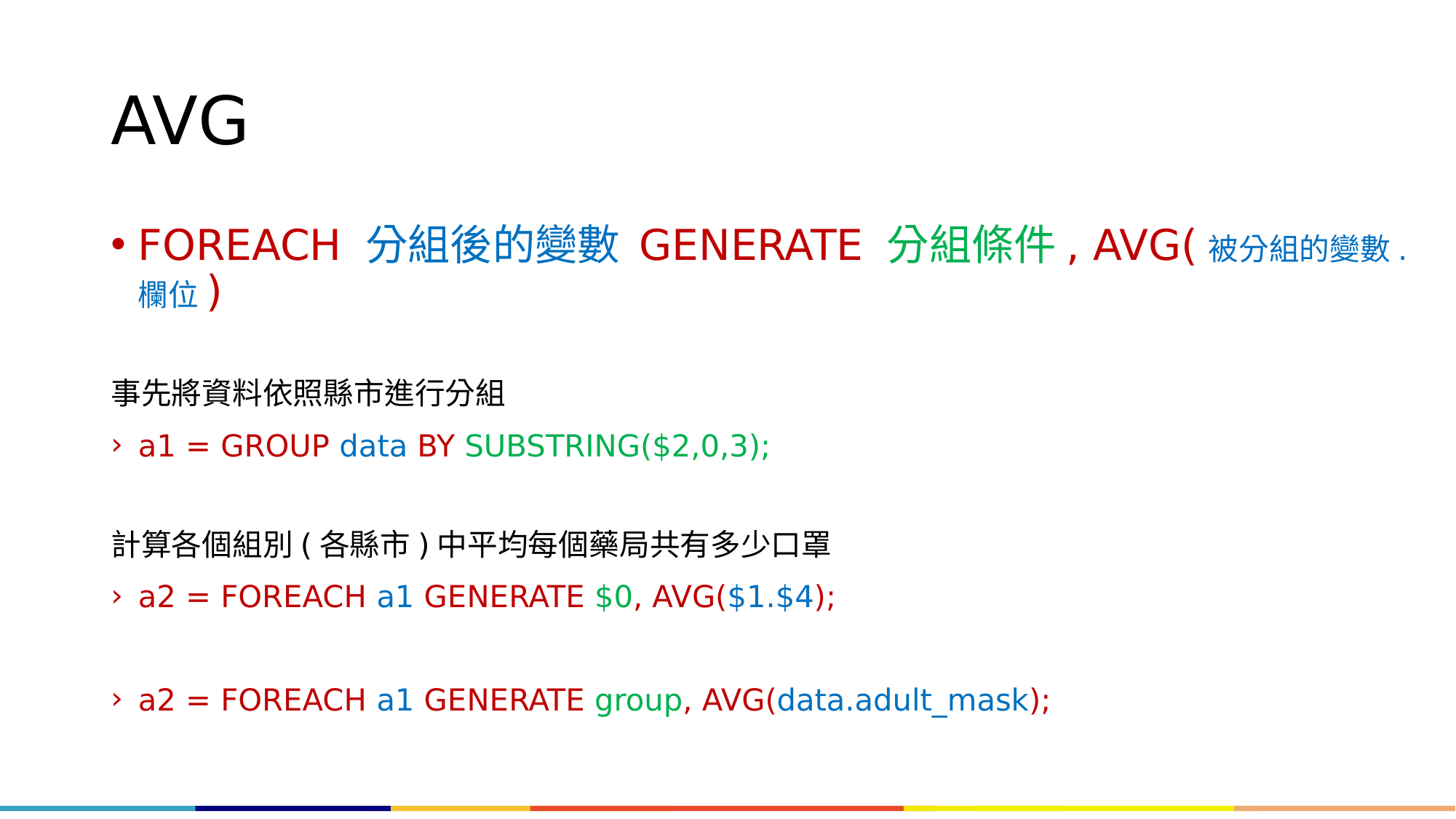

# AVG
FOREACH 分組後的變數 GENERATE 分組條件, AVG(被分組的變數.欄位)

事先將資料依照縣市進行分組
a1 = GROUP data BY SUBSTRING($2,0,3);

計算各個組別(各縣市)中平均每個藥局共有多少口罩
a2 = FOREACH a1 GENERATE $0, AVG($1.$4);

a2 = FOREACH a1 GENERATE group, AVG(data.adult_mask);